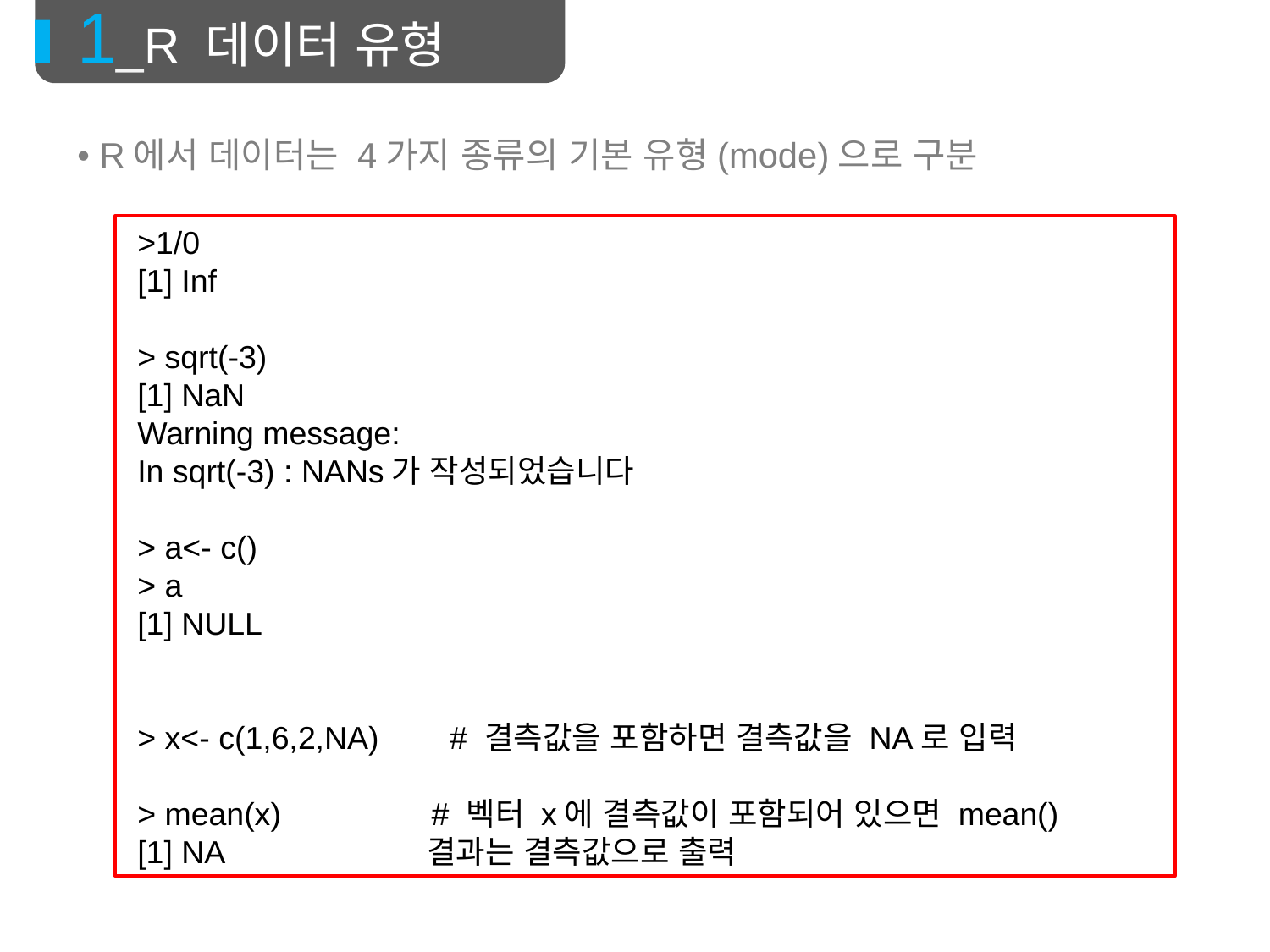

1_R 데이터 유형

• R에서 데이터는 4가지 종류의 기본 유형(mode)으로 구분

>1/0
[1] Inf

> sqrt(-3)
[1] NaN
Warning message:
In sqrt(-3) : NANs가 작성되었습니다
> a<- c()
> a
[1] NULL

> x<- c(1,6,2,NA)        # 결측값을 포함하면 결측값을 NA로 입력
> mean(x)                 # 벡터 x에 결측값이 포함되어 있으면 mean()
[1] NA                      결과는 결측값으로 출력